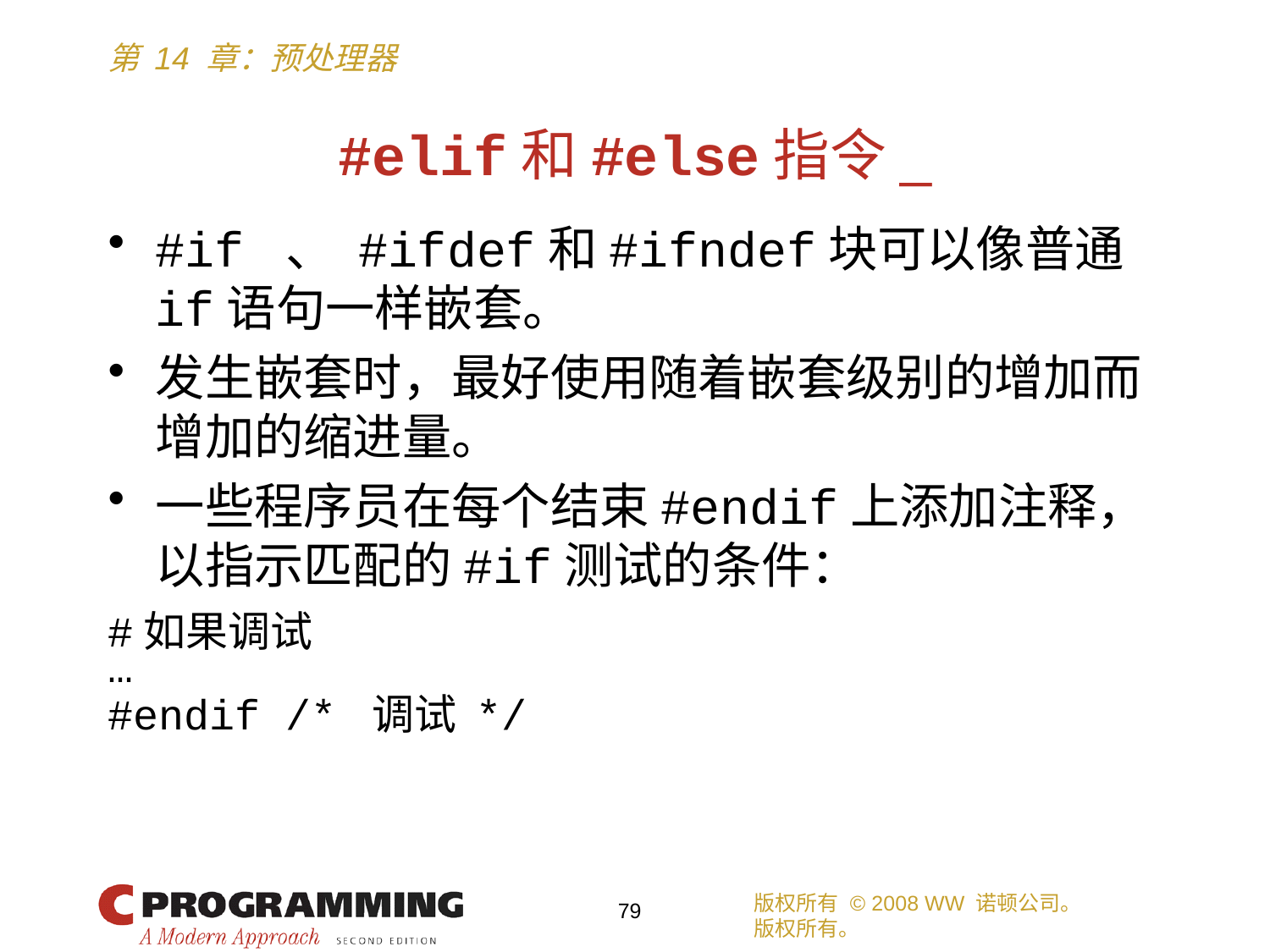

# #elif和#else指令_
#if 、 #ifdef和#ifndef块可以像普通if语句一样嵌套。
发生嵌套时，最好使用随着嵌套级别的增加而增加的缩进量。
一些程序员在每个结束#endif上添加注释，以指示匹配的#if测试的条件：
#如果调试
…
#endif /* 调试 */
版权所有 © 2008 WW 诺顿公司。
版权所有。
79